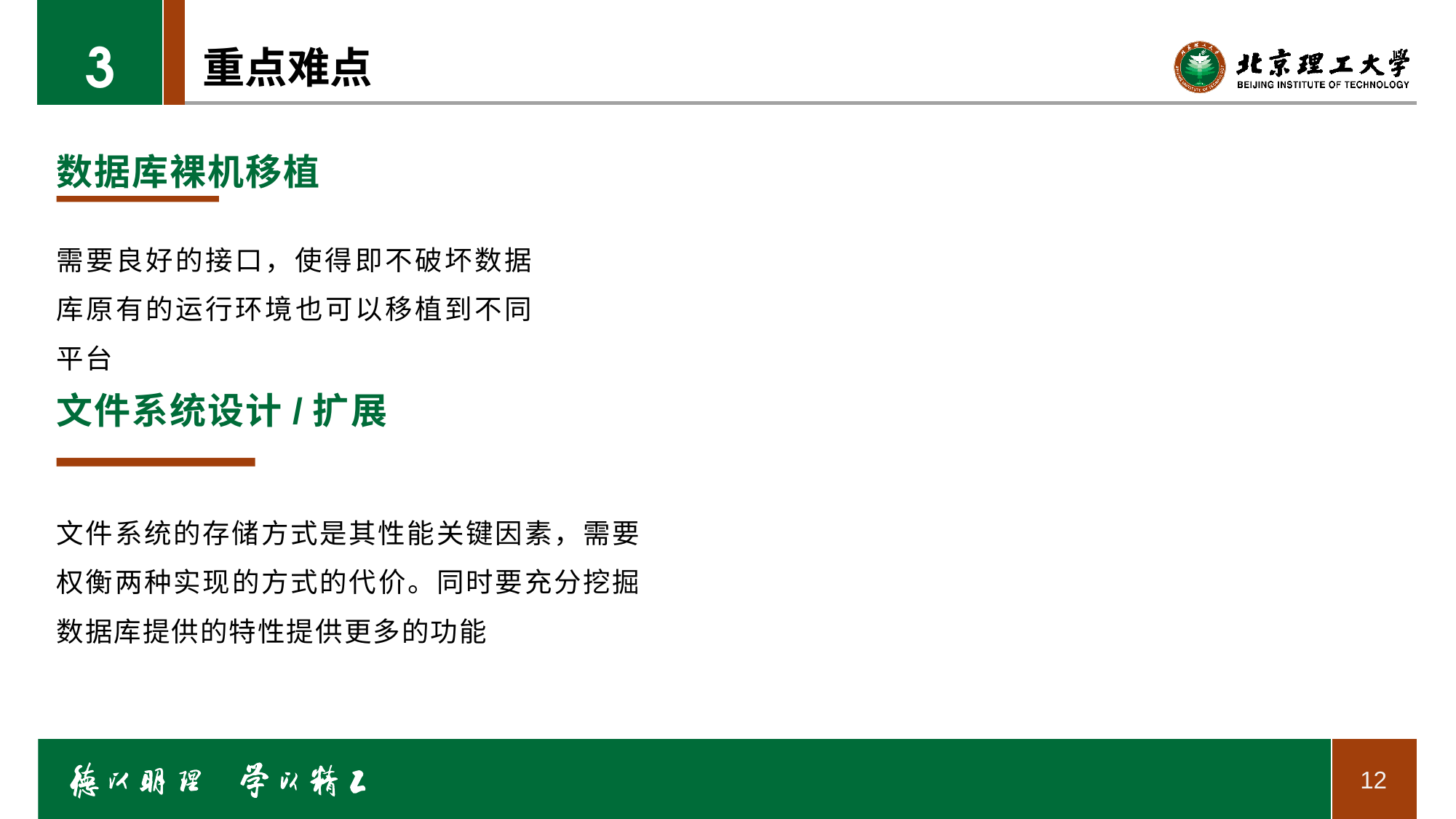

3
# 重点难点
数据库裸机移植

需要良好的接口，使得即不破坏数据库原有的运行环境也可以移植到不同平台
文件系统设计/扩展

文件系统的存储方式是其性能关键因素，需要权衡两种实现的方式的代价。同时要充分挖掘数据库提供的特性提供更多的功能